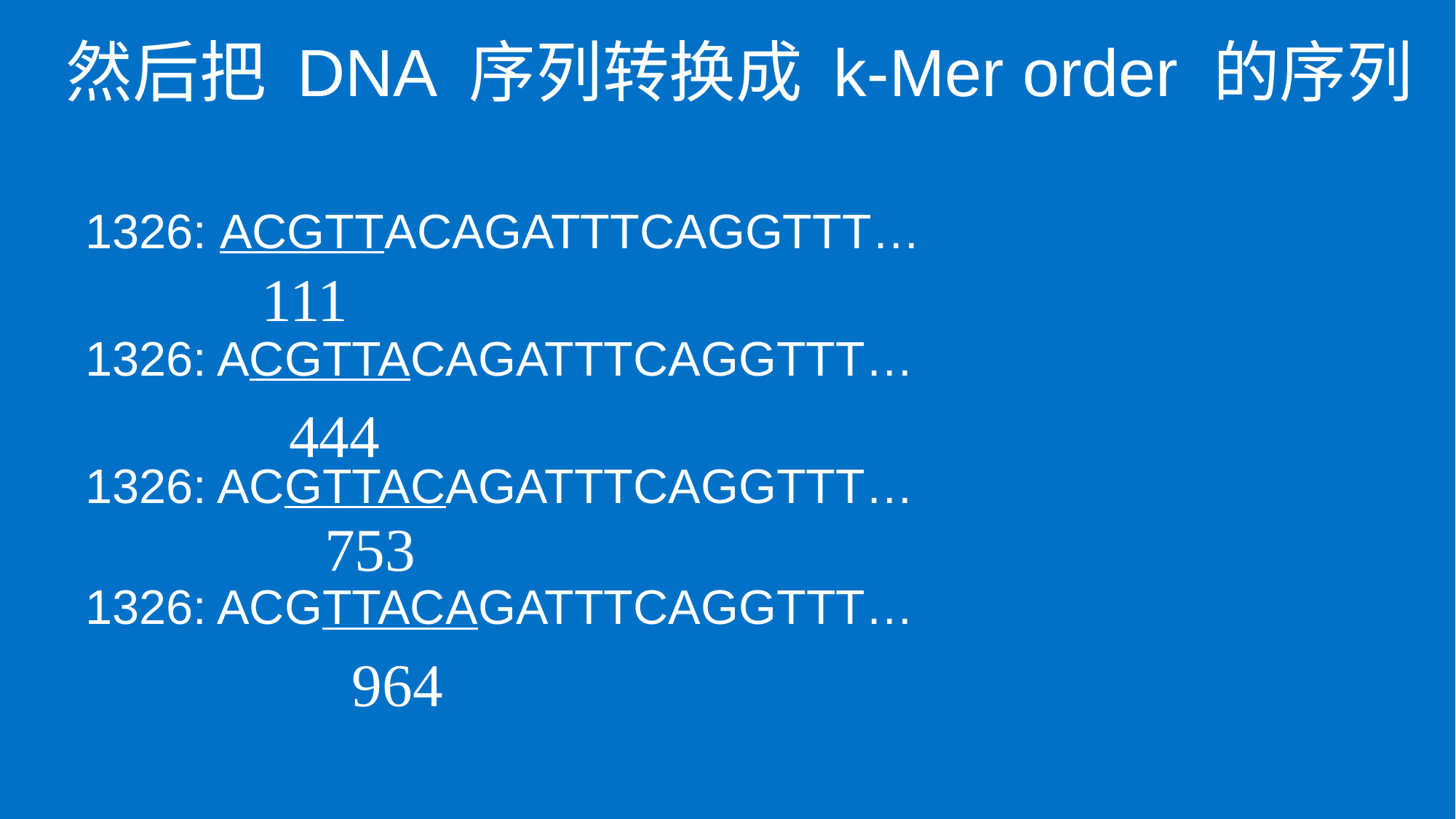

然后把 DNA 序列转换成 k-Mer order 的序列
1326: ACGTTACAGATTTCAGGTTT…
111
1326: ACGTTACAGATTTCAGGTTT…
444
1326: ACGTTACAGATTTCAGGTTT…
753
1326: ACGTTACAGATTTCAGGTTT…
964